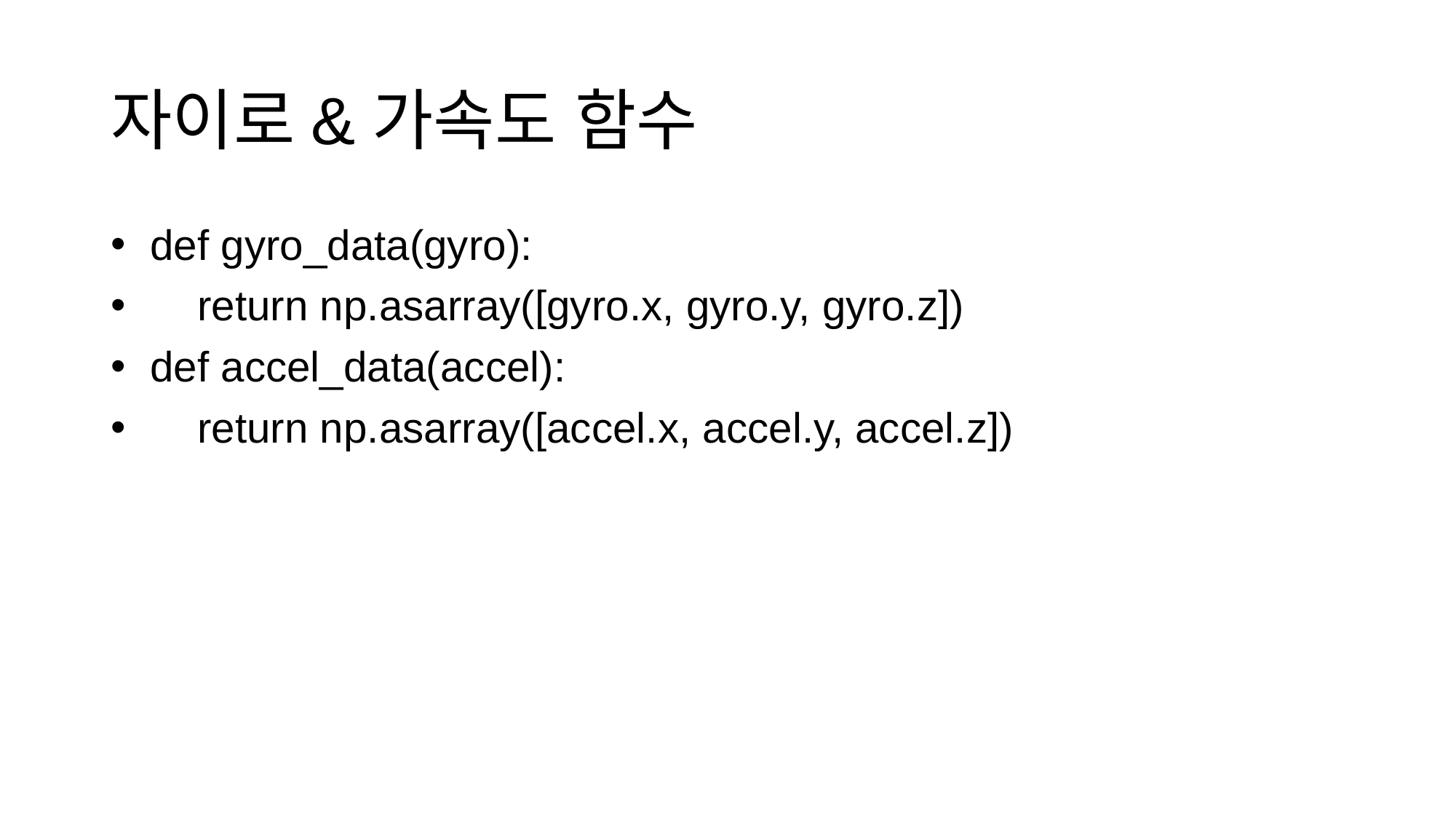

# 자이로&가속도 함수
 def gyro_data(gyro):
     return np.asarray([gyro.x, gyro.y, gyro.z])
 def accel_data(accel):
     return np.asarray([accel.x, accel.y, accel.z])